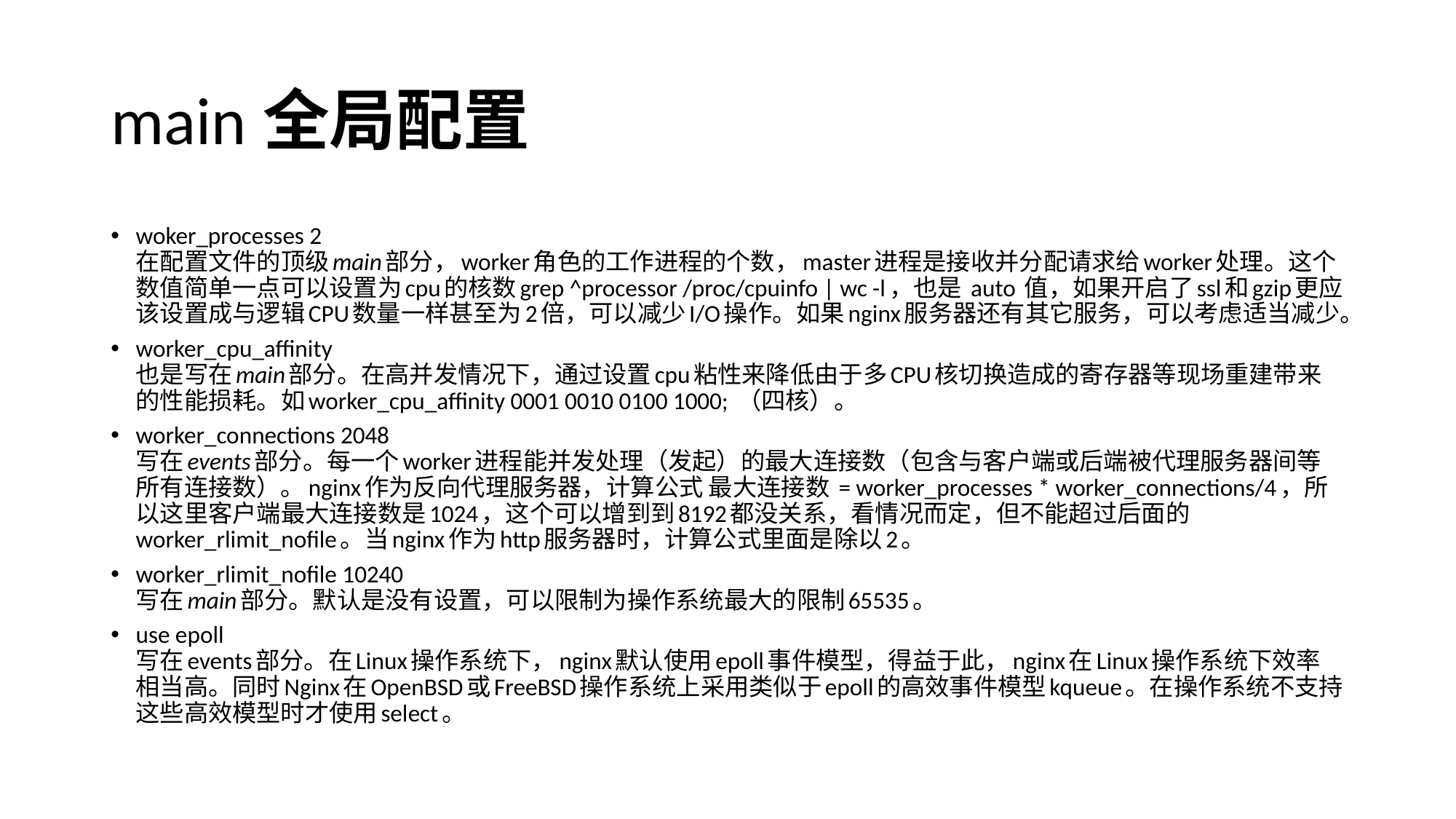

# main全局配置
woker_processes 2
在配置文件的顶级main部分，worker角色的工作进程的个数，master进程是接收并分配请求给worker处理。这个数值简单一点可以设置为cpu的核数grep ^processor /proc/cpuinfo | wc -l，也是 auto 值，如果开启了ssl和gzip更应该设置成与逻辑CPU数量一样甚至为2倍，可以减少I/O操作。如果nginx服务器还有其它服务，可以考虑适当减少。
worker_cpu_affinity
也是写在main部分。在高并发情况下，通过设置cpu粘性来降低由于多CPU核切换造成的寄存器等现场重建带来的性能损耗。如worker_cpu_affinity 0001 0010 0100 1000; （四核）。
worker_connections 2048
写在events部分。每一个worker进程能并发处理（发起）的最大连接数（包含与客户端或后端被代理服务器间等所有连接数）。nginx作为反向代理服务器，计算公式 最大连接数 = worker_processes * worker_connections/4，所以这里客户端最大连接数是1024，这个可以增到到8192都没关系，看情况而定，但不能超过后面的worker_rlimit_nofile。当nginx作为http服务器时，计算公式里面是除以2。
worker_rlimit_nofile 10240
写在main部分。默认是没有设置，可以限制为操作系统最大的限制65535。
use epoll
写在events部分。在Linux操作系统下，nginx默认使用epoll事件模型，得益于此，nginx在Linux操作系统下效率相当高。同时Nginx在OpenBSD或FreeBSD操作系统上采用类似于epoll的高效事件模型kqueue。在操作系统不支持这些高效模型时才使用select。